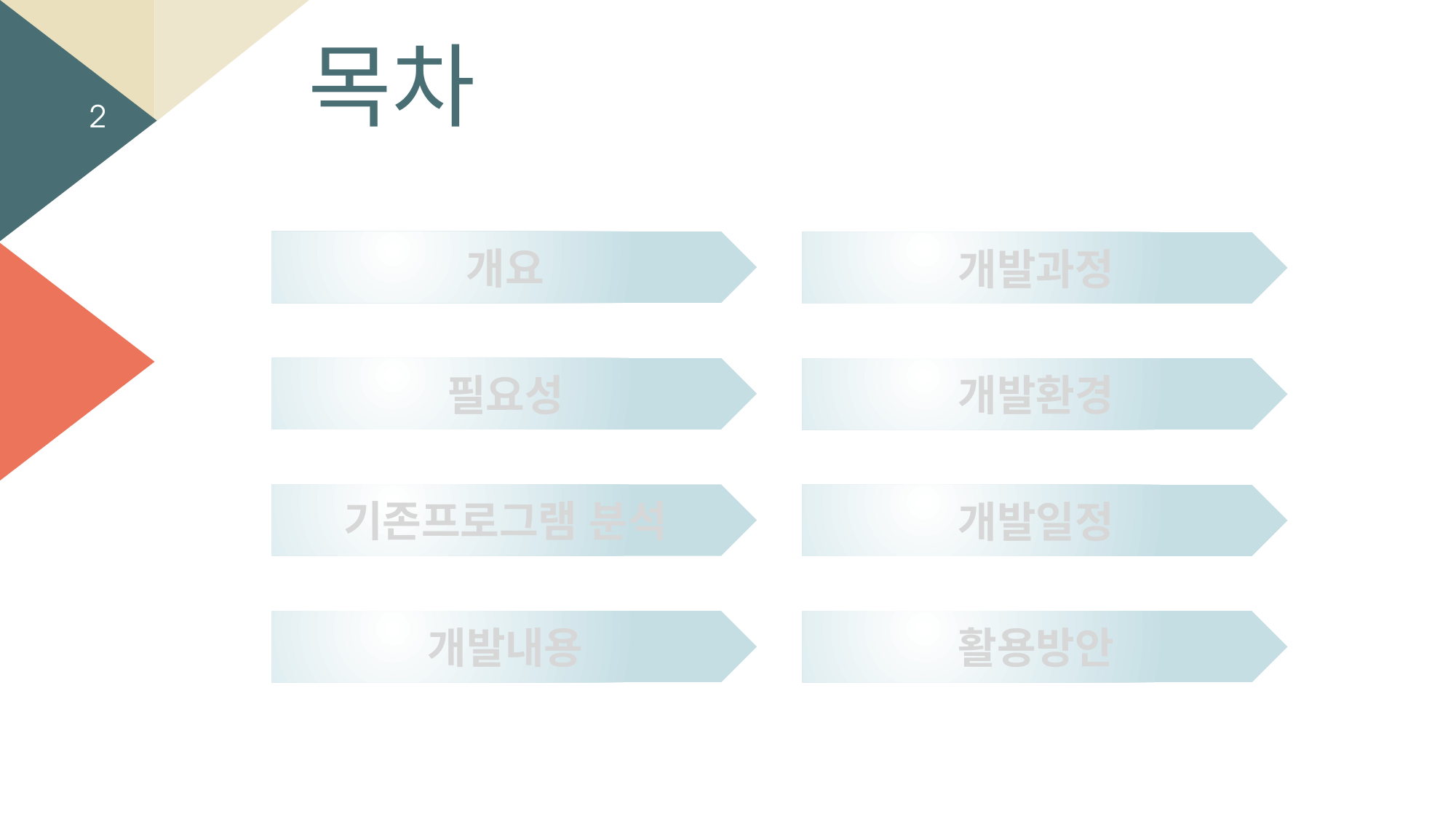

목차
2
개요
개발과정
필요성
개발환경
기존프로그램 분석
개발일정
개발내용
활용방안